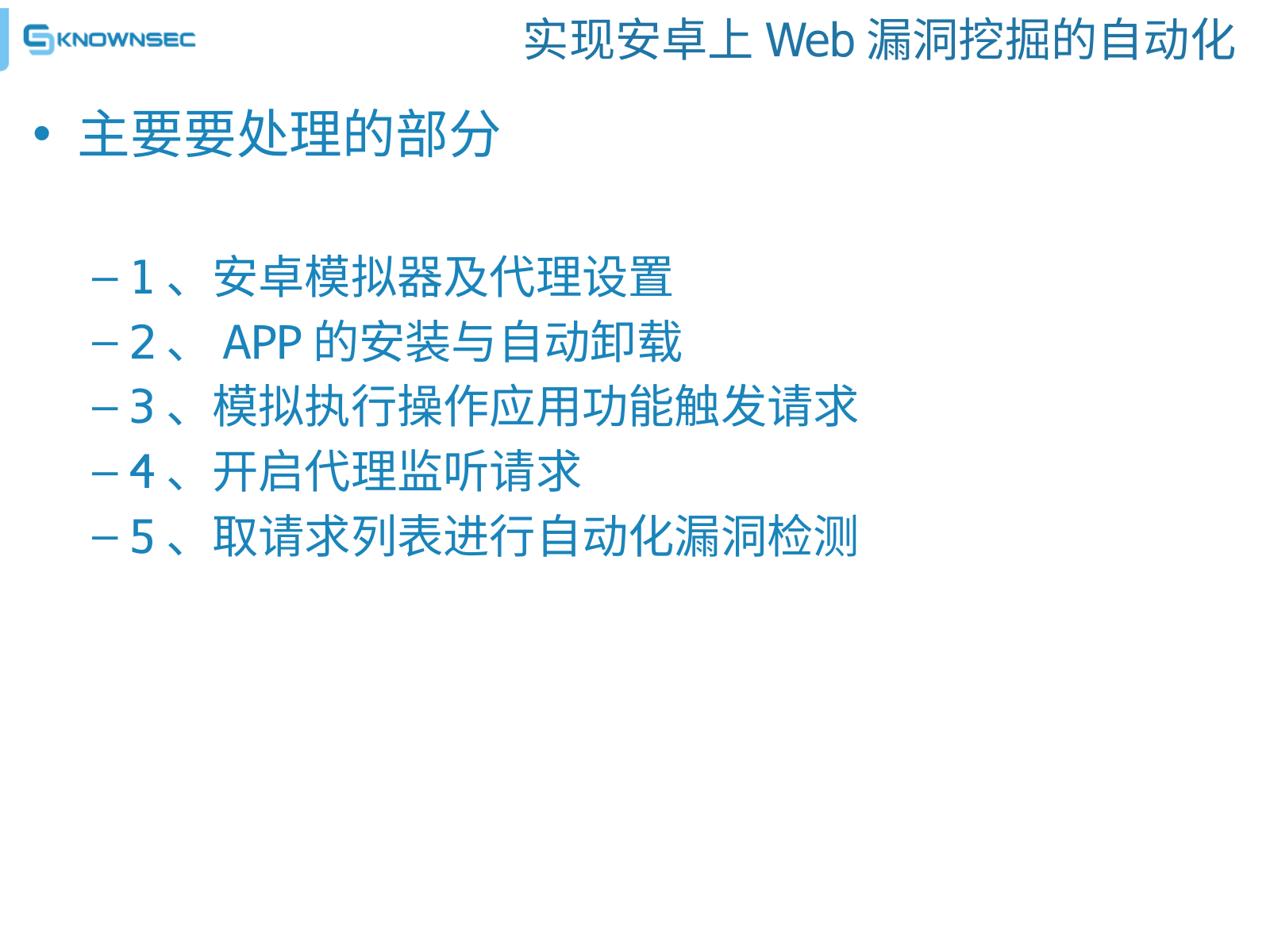

# 实现安卓上Web漏洞挖掘的自动化
主要要处理的部分

1、安卓模拟器及代理设置
2、APP的安装与自动卸载
3、模拟执行操作应用功能触发请求
4、开启代理监听请求
5、取请求列表进行自动化漏洞检测